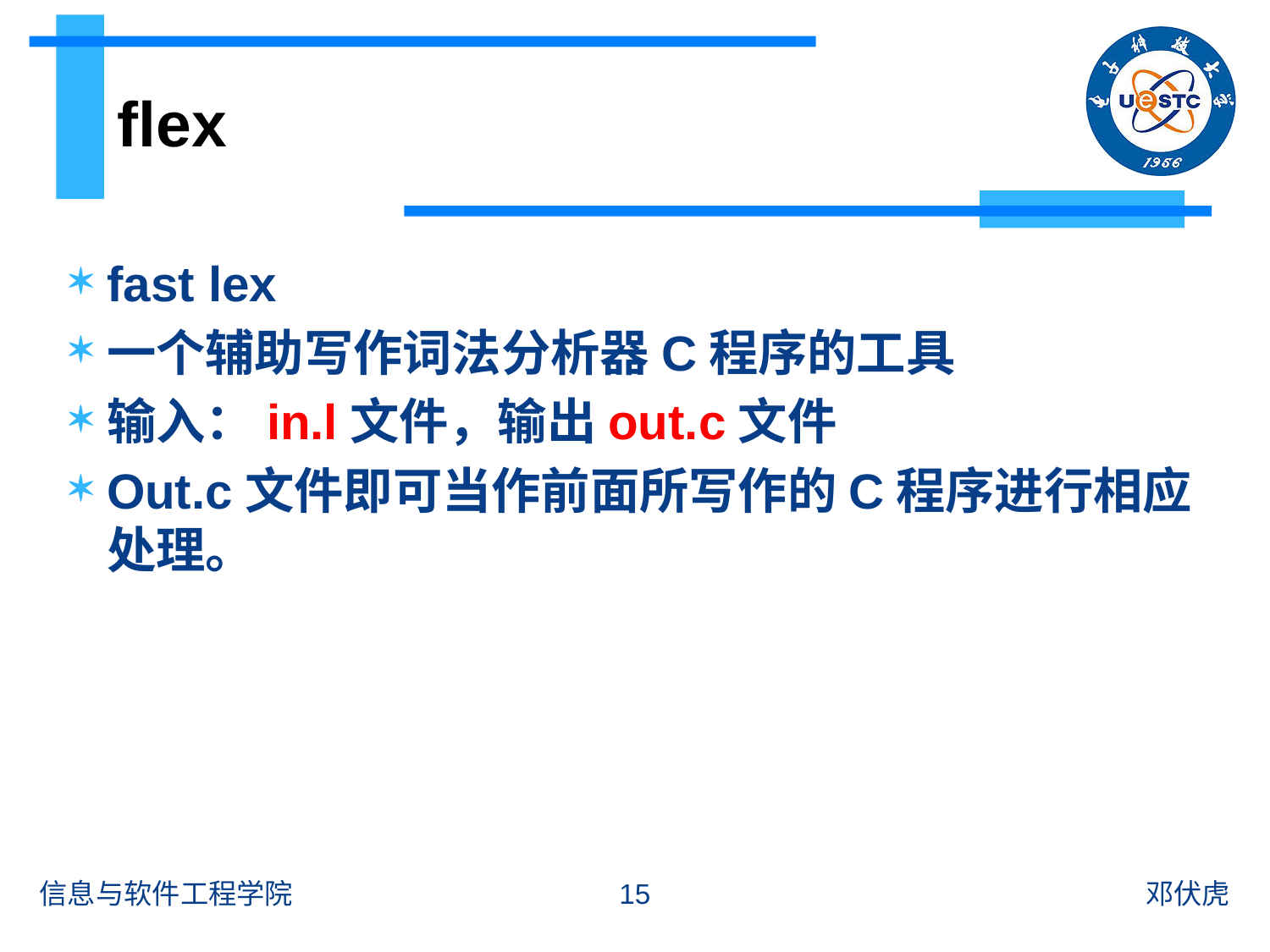

# flex
fast lex
一个辅助写作词法分析器C程序的工具
输入：in.l文件，输出out.c文件
Out.c文件即可当作前面所写作的C程序进行相应处理。
15
信息与软件工程学院
邓伏虎